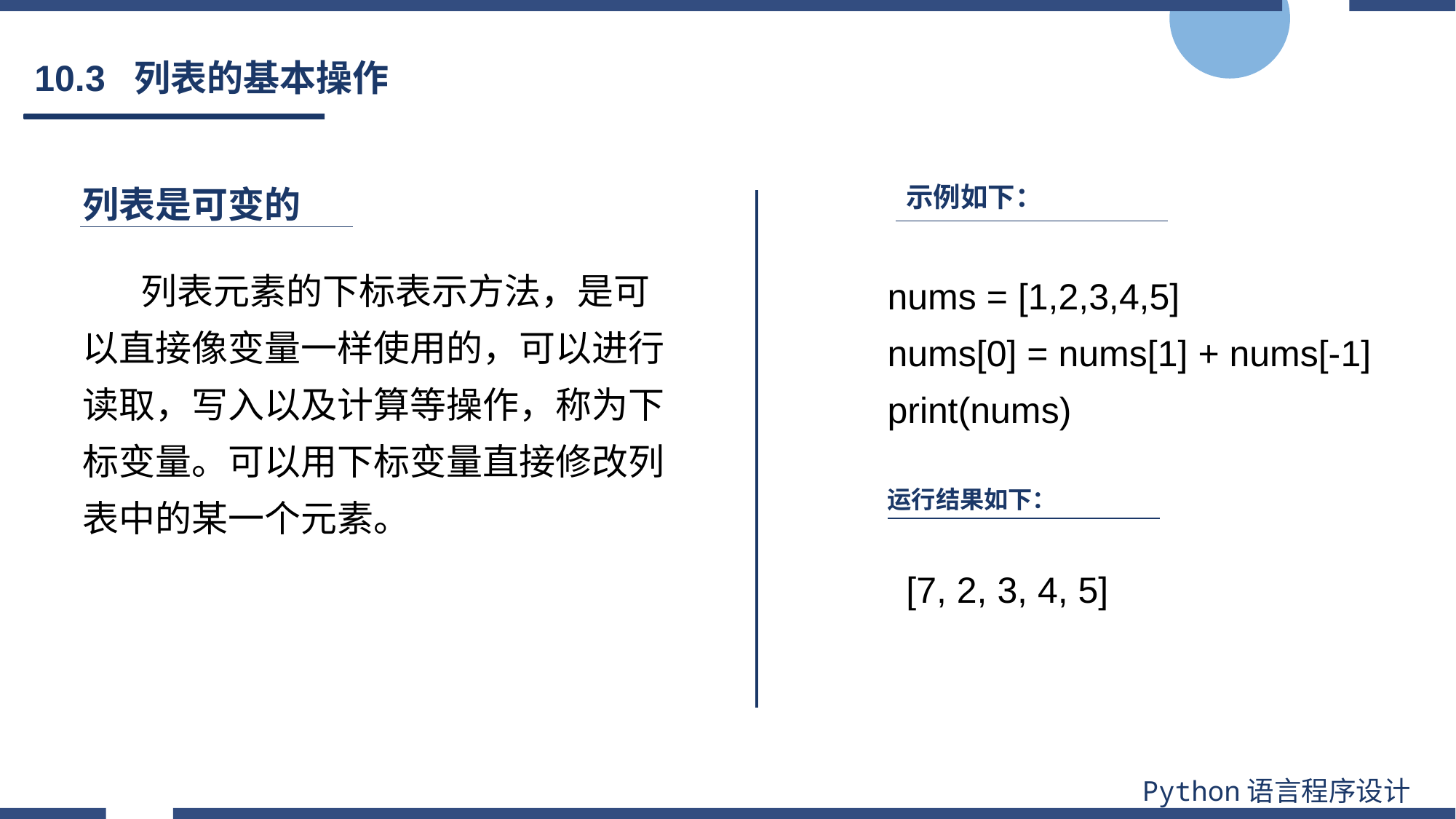

# 10.3  列表的基本操作
示例如下：
列表是可变的
      列表元素的下标表示方法，是可以直接像变量一样使用的，可以进行读取，写入以及计算等操作，称为下标变量。可以用下标变量直接修改列表中的某一个元素。
nums = [1,2,3,4,5]
nums[0] = nums[1] + nums[-1]
print(nums)

运行结果如下：
[7, 2, 3, 4, 5]